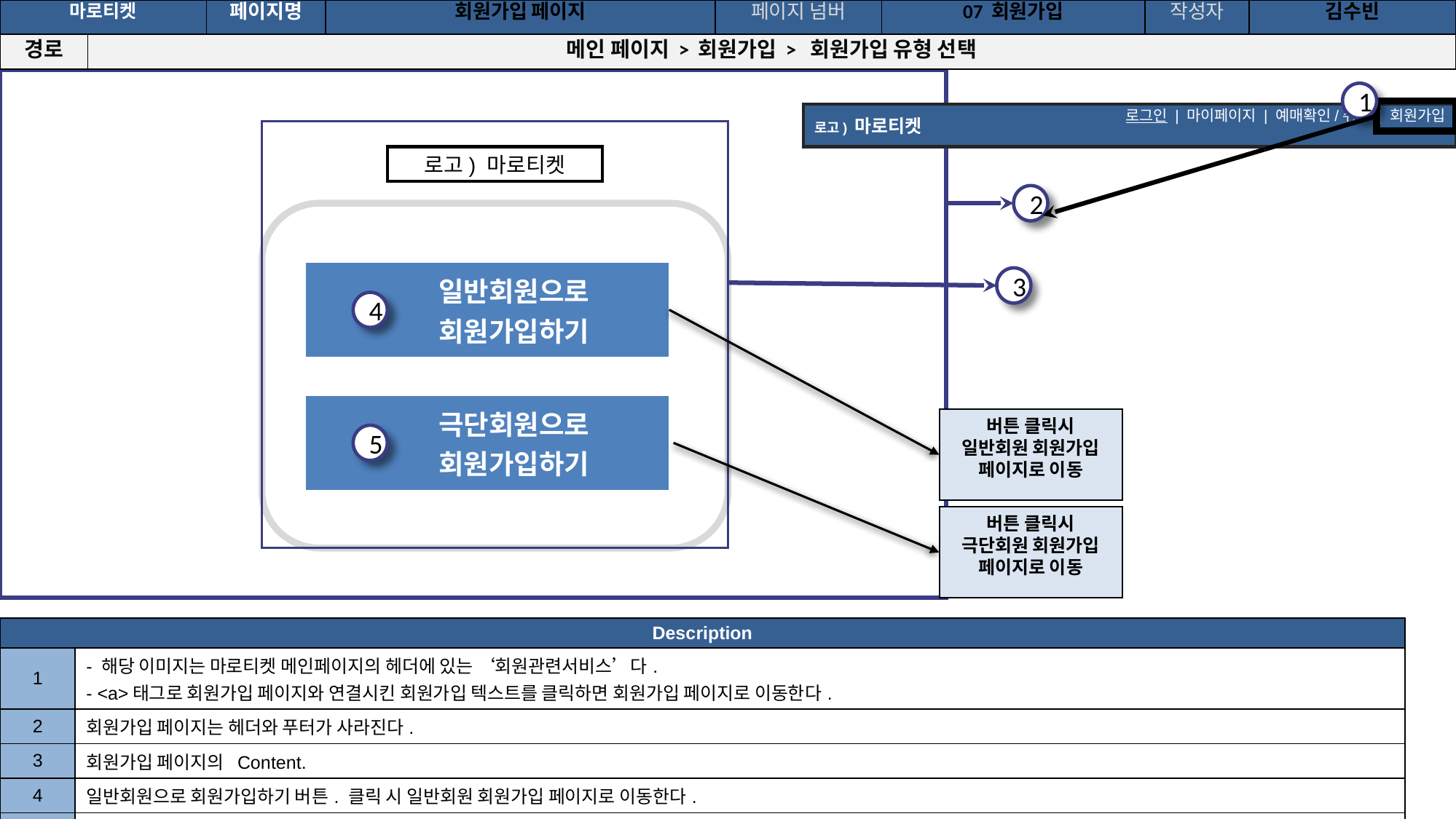

공간(오피스) 대여 시스템
| 마로티켓 |  | 페이지명 | 회원가입 페이지 | 페이지 넘버 | 07 회원가입 | 작성자 | 김수빈 |
| --- | --- | --- | --- | --- | --- | --- | --- |
| 경로 | 메인 페이지 > 회원가입 > 회원가입 유형 선택 |  |  |  |  |  |  |

1
로그인 | 마이페이지 | 예매확인/취소 | 회원가입
로고) 마로티켓

로고) 마로티켓
2

| 일반회원으로 회원가입하기 |
| --- |
3
4
| 극단회원으로 회원가입하기 |
| --- |
버튼 클릭시
일반회원 회원가입 페이지로 이동
5
버튼 클릭시
극단회원 회원가입 페이지로 이동
| Description |  |
| --- | --- |
| 1 | - 해당 이미지는 마로티켓 메인페이지의 헤더에 있는 ‘회원관련서비스’다. - <a>태그로 회원가입 페이지와 연결시킨 회원가입 텍스트를 클릭하면 회원가입 페이지로 이동한다. |
| 2 | 회원가입 페이지는 헤더와 푸터가 사라진다. |
| 3 | 회원가입 페이지의 Content. |
| 4 | 일반회원으로 회원가입하기 버튼. 클릭 시 일반회원 회원가입 페이지로 이동한다. |
| 5 | 극단회원으로 회원가입하기 버튼. 클릭 시 극단회원 회원가입 페이지로 이동한다. |